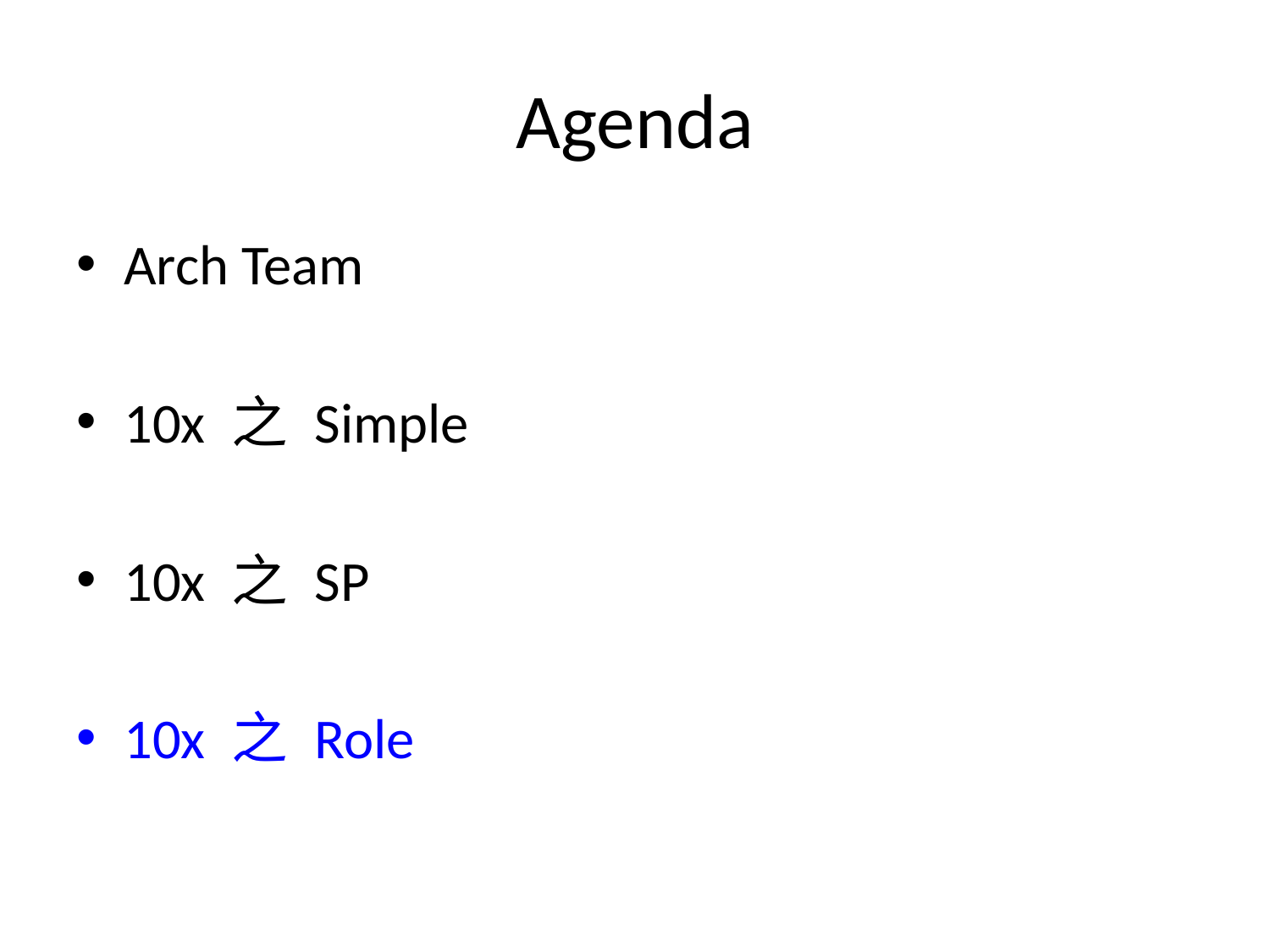

# Agenda
Arch Team

10x 之 Simple

10x 之 SP

10x 之 Role